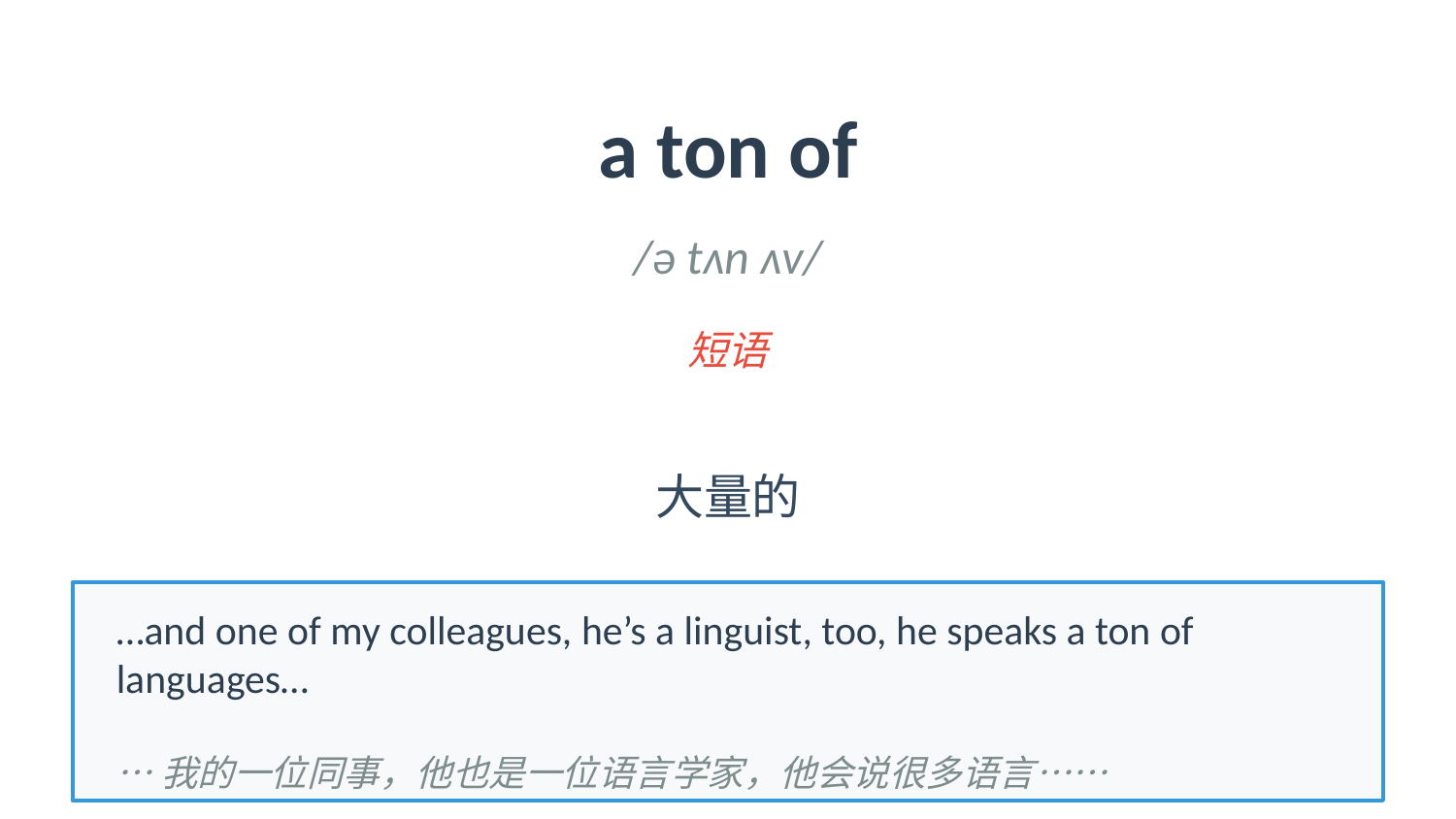

a ton of
/ə tʌn ʌv/
短语
大量的

…and one of my colleagues, he’s a linguist, too, he speaks a ton of languages…

…我的一位同事，他也是一位语言学家，他会说很多语言……